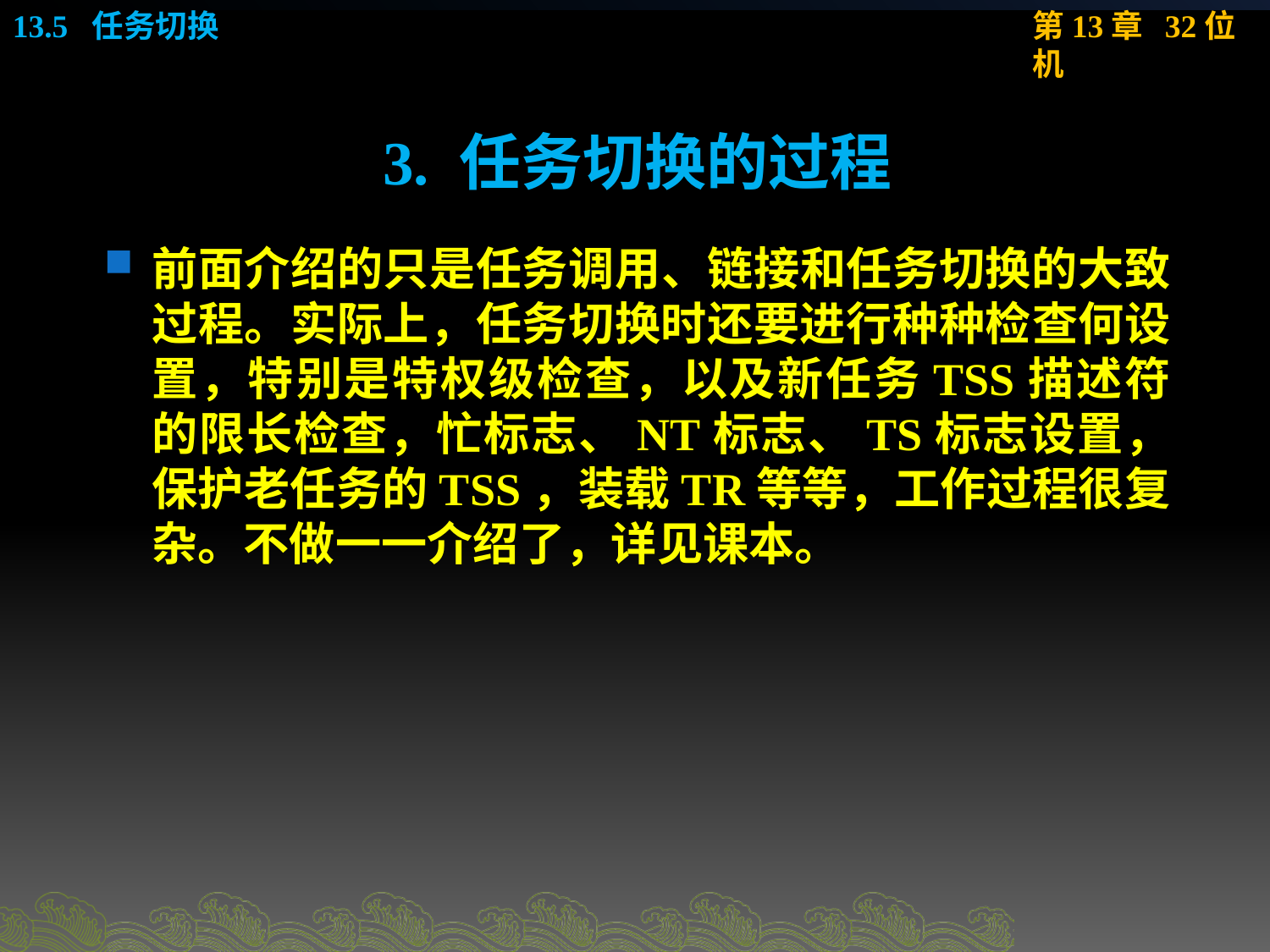

3. 任务切换的过程
前面介绍的只是任务调用、链接和任务切换的大致过程。实际上，任务切换时还要进行种种检查何设置，特别是特权级检查，以及新任务TSS描述符的限长检查，忙标志、NT标志、TS标志设置，保护老任务的TSS，装载TR等等，工作过程很复杂。不做一一介绍了，详见课本。